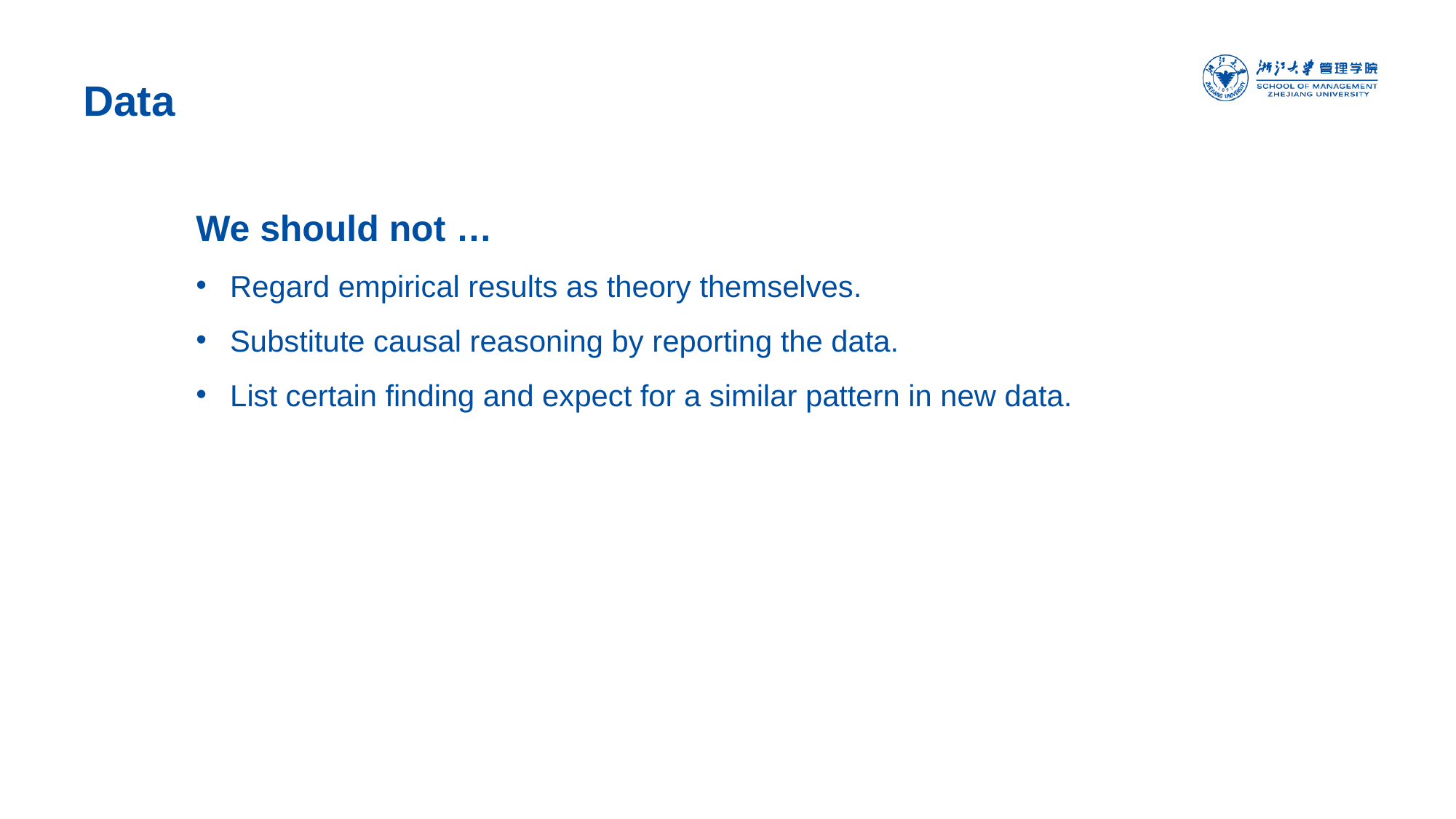

Data
自由版式
内容
We should not …
Regard empirical results as theory themselves.
Substitute causal reasoning by reporting the data.
List certain finding and expect for a similar pattern in new data.